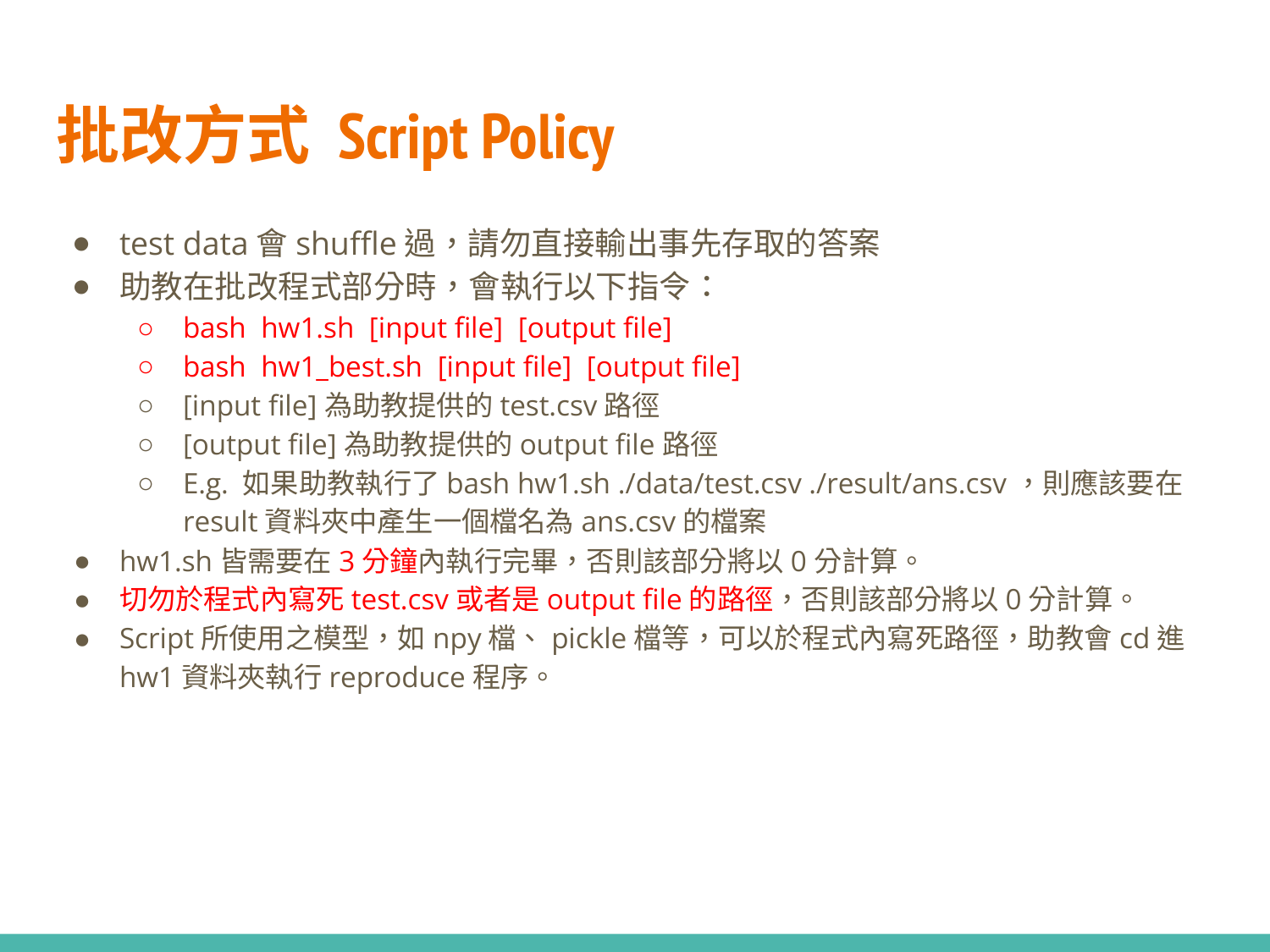

# 批改方式 Script Policy
test data會shuffle過，請勿直接輸出事先存取的答案
助教在批改程式部分時，會執行以下指令：
bash  hw1.sh  [input file]  [output file]
bash  hw1_best.sh  [input file]  [output file]
[input file]為助教提供的test.csv路徑
[output file]為助教提供的output file路徑
E.g. 如果助教執行了bash hw1.sh ./data/test.csv ./result/ans.csv，則應該要在result資料夾中產生一個檔名為ans.csv的檔案
hw1.sh皆需要在3分鐘內執行完畢，否則該部分將以0分計算。
切勿於程式內寫死test.csv或者是output file的路徑，否則該部分將以0分計算。
Script所使用之模型，如npy檔、pickle檔等，可以於程式內寫死路徑，助教會cd進hw1資料夾執行reproduce程序。